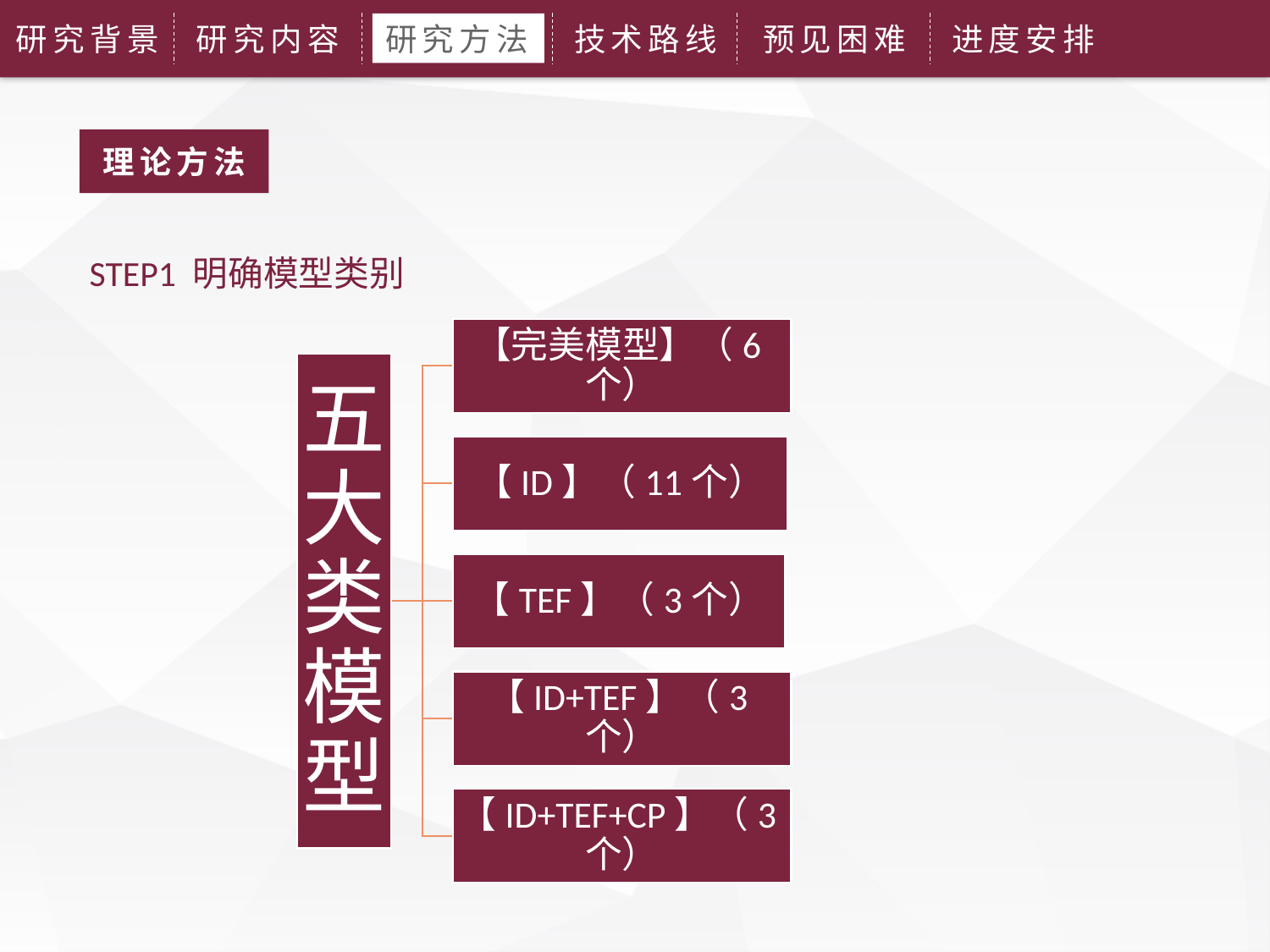

研究背景
研究内容
研究方法
技术路线
预见困难
进度安排

理论方法
STEP1 明确模型类别

五大类模型
【完美模型】（6个）
【ID】（11个）
【TEF】（3个）
【ID+TEF】（3个）
【ID+TEF+CP】（3个）